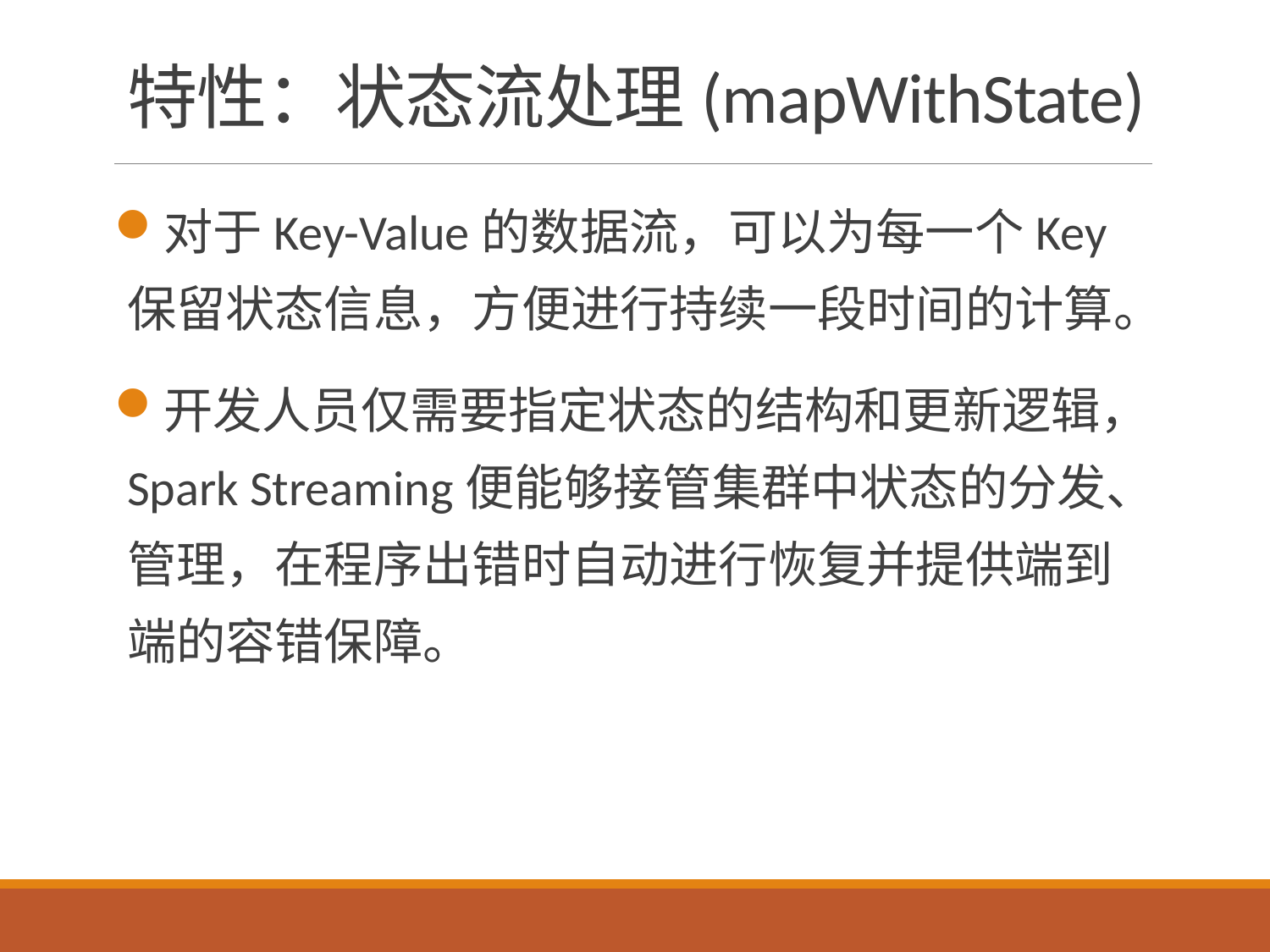

# 特性：状态流处理(mapWithState)
对于Key-Value的数据流，可以为每一个Key保留状态信息，方便进行持续一段时间的计算。
开发人员仅需要指定状态的结构和更新逻辑，Spark Streaming便能够接管集群中状态的分发、管理，在程序出错时自动进行恢复并提供端到端的容错保障。